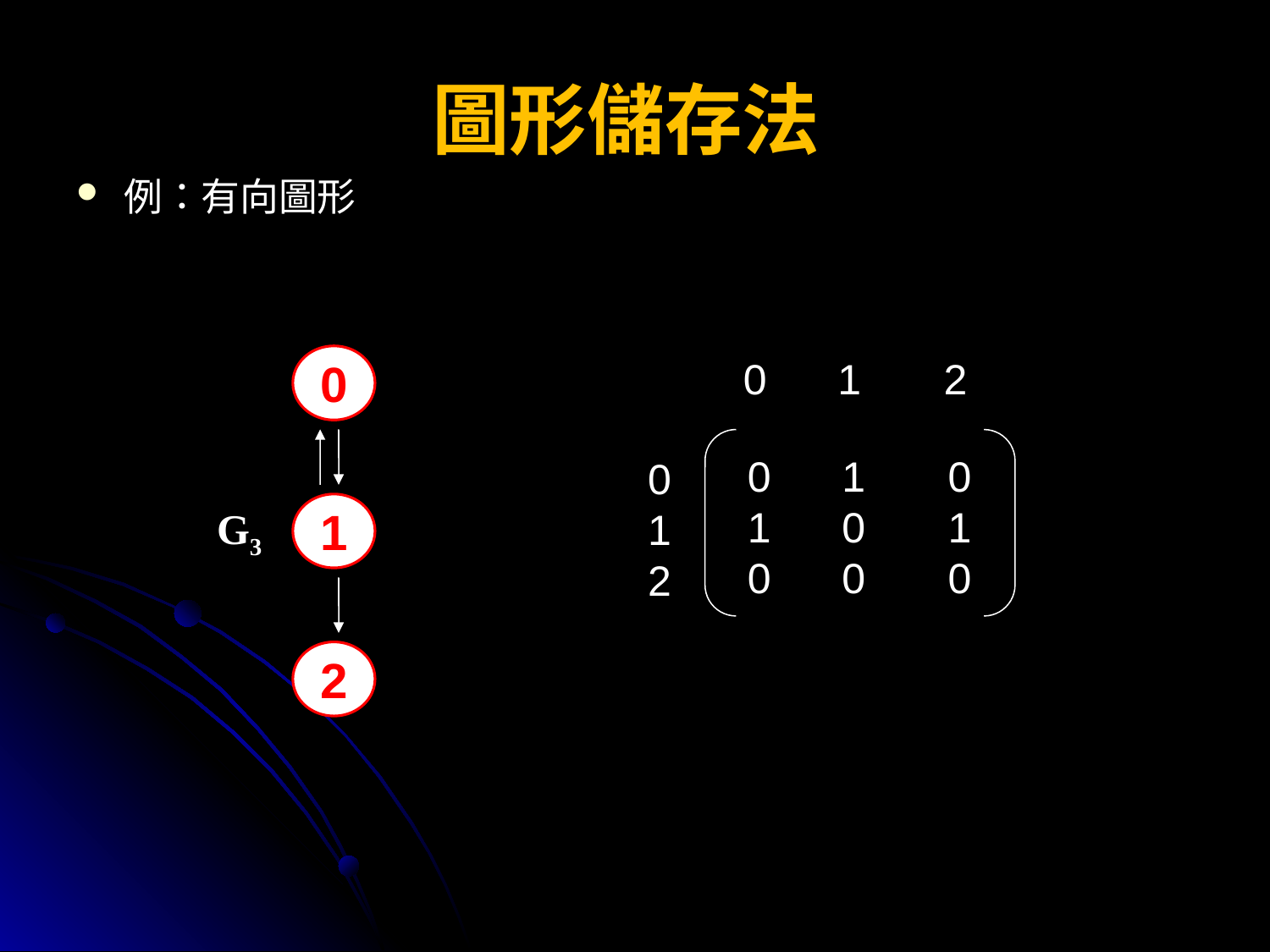

# 圖形儲存法
例：有向圖形
0

1
G3

2
0      1       2

0      1       0
1      0       1
0      0       0
0
1
2